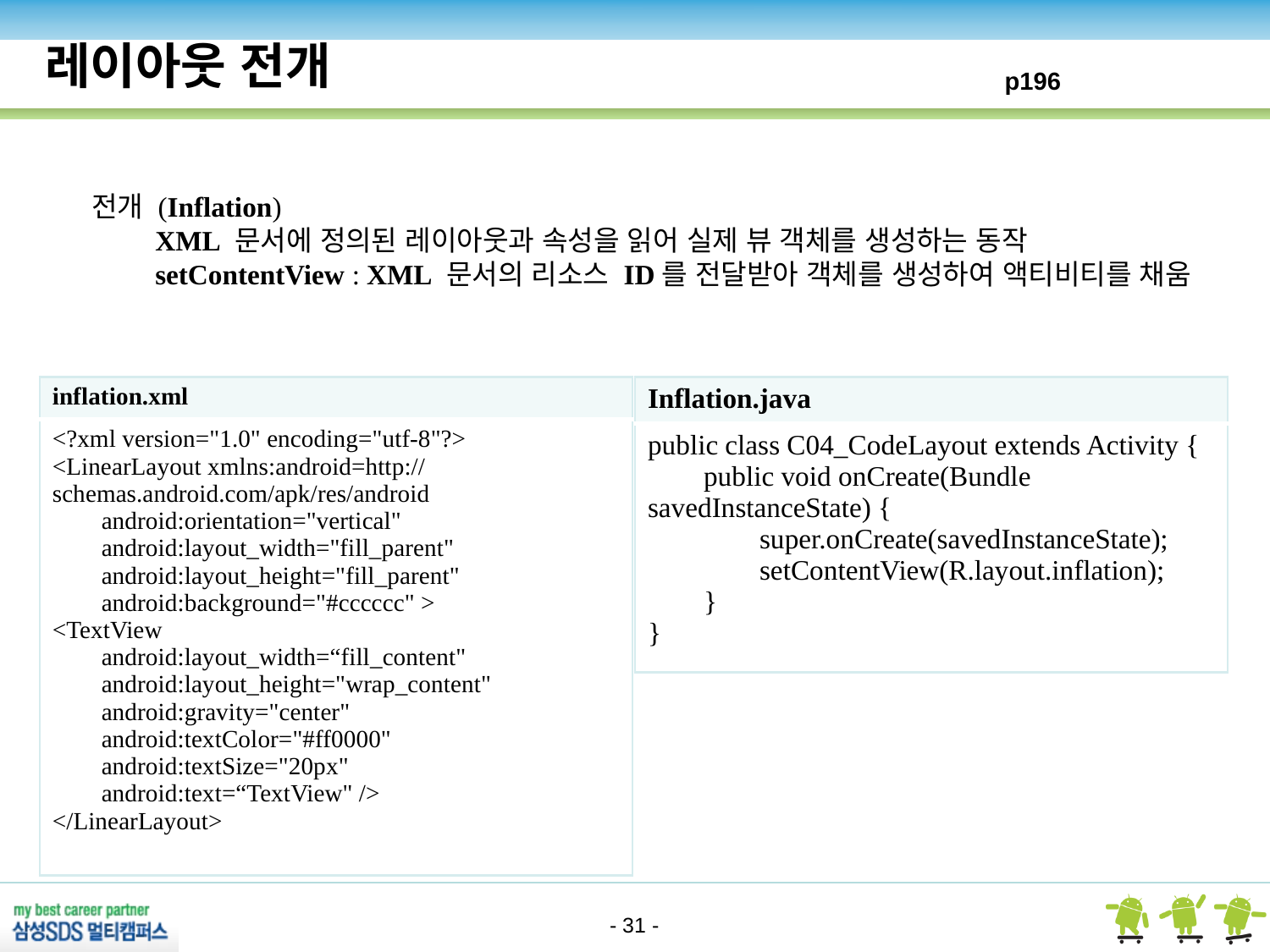

레이아웃 전개
p196

전개 (Inflation)
XML 문서에 정의된 레이아웃과 속성을 읽어 실제 뷰 객체를 생성하는 동작
setContentView : XML 문서의 리소스 ID를 전달받아 객체를 생성하여 액티비티를 채움
| inflation.xml |
| --- |
| <?xml version="1.0" encoding="utf-8"?> <LinearLayout xmlns:android=http://schemas.android.com/apk/res/android android:orientation="vertical" android:layout\_width="fill\_parent" android:layout\_height="fill\_parent" android:background="#cccccc" > <TextView android:layout\_width=“fill\_content" android:layout\_height="wrap\_content" android:gravity="center" android:textColor="#ff0000" android:textSize="20px" android:text=“TextView" /> </LinearLayout> |
| Inflation.java |
| --- |
| public class C04\_CodeLayout extends Activity { public void onCreate(Bundle savedInstanceState) { super.onCreate(savedInstanceState); setContentView(R.layout.inflation); } } |
- 31 -